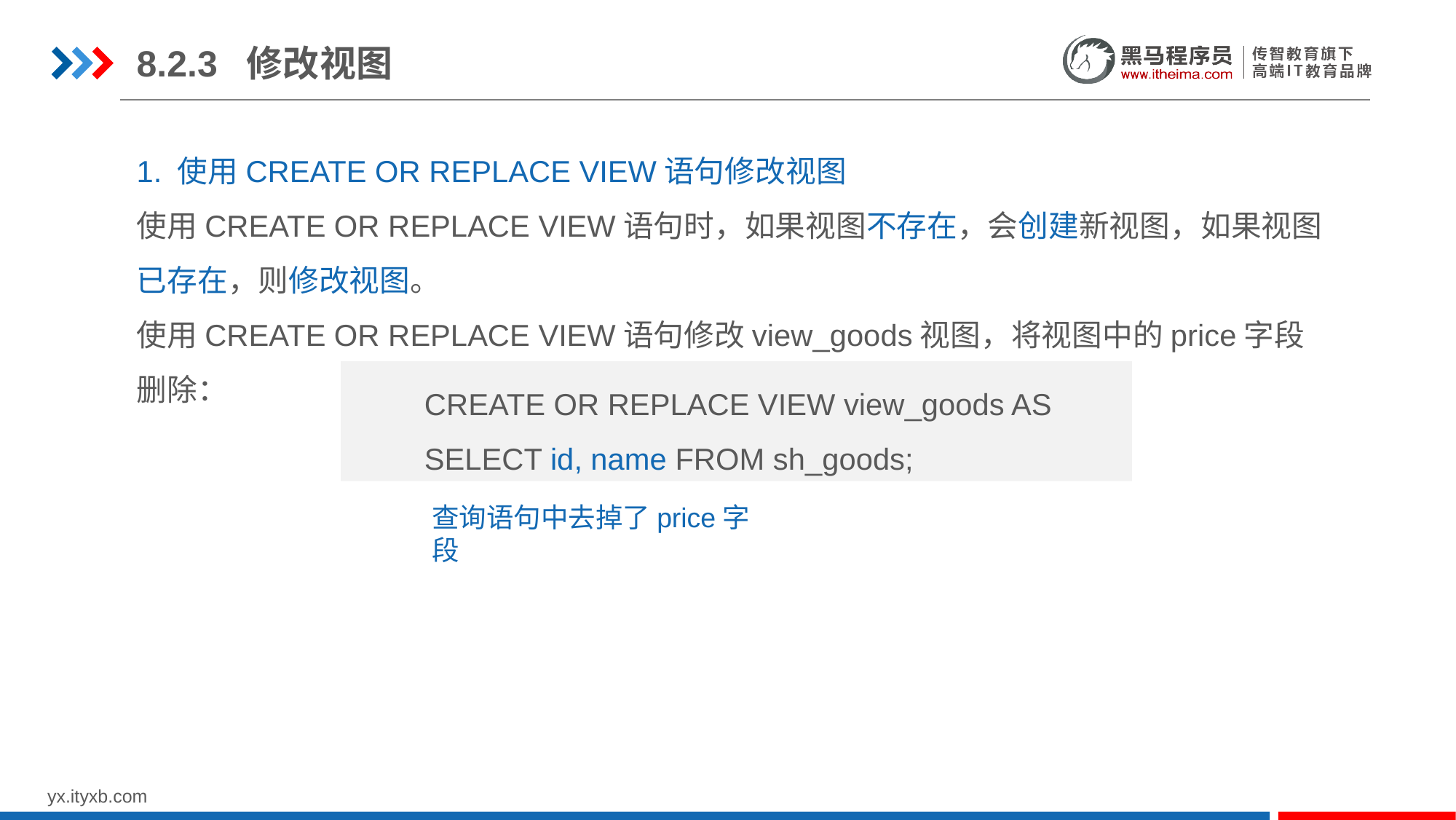

8.2.3  修改视图
1. 使用CREATE OR REPLACE VIEW语句修改视图
使用CREATE OR REPLACE VIEW语句时，如果视图不存在，会创建新视图，如果视图已存在，则修改视图。
使用CREATE OR REPLACE VIEW语句修改view_goods视图，将视图中的price字段删除：
CREATE OR REPLACE VIEW view_goods AS
SELECT id, name FROM sh_goods;
查询语句中去掉了price字段